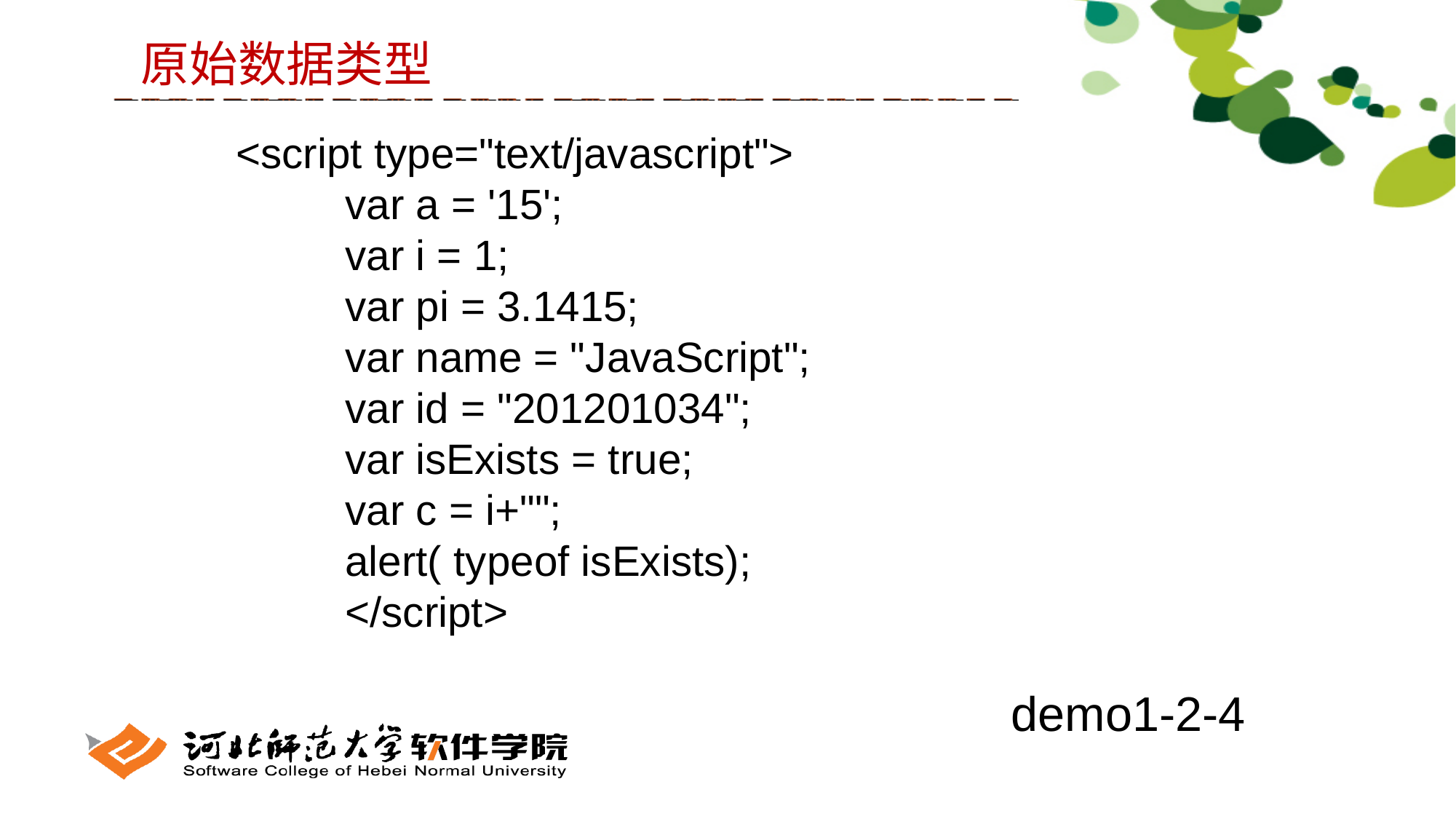

原始数据类型
	<script type="text/javascript">
	var a = '15';
	var i = 1;
	var pi = 3.1415;
	var name = "JavaScript";
	var id = "201201034";
	var isExists = true;
	var c = i+"";
	alert( typeof isExists);
	</script>
demo1-2-4